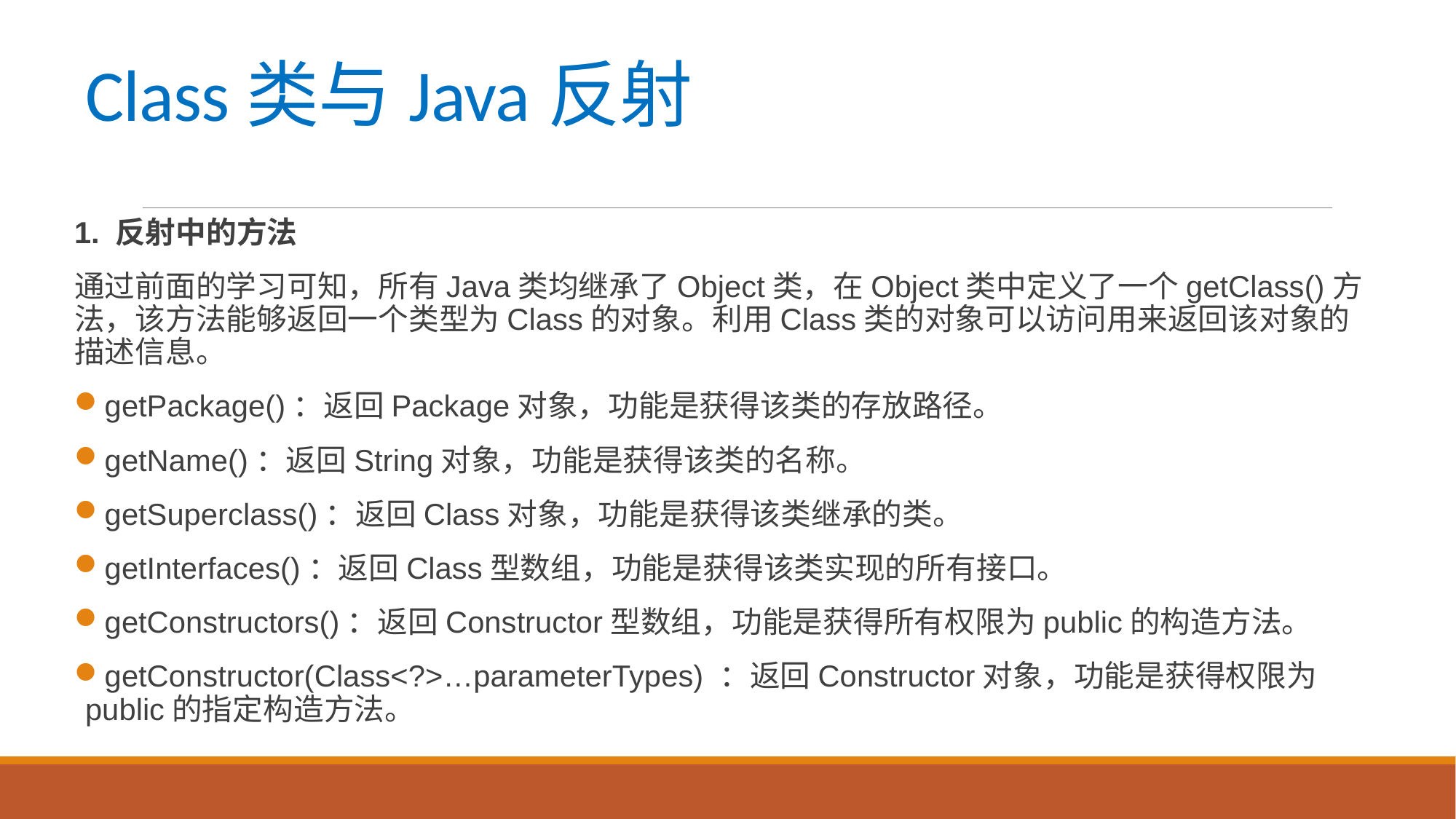

# Class类与Java反射
1. 反射中的方法
通过前面的学习可知，所有Java类均继承了Object类，在Object类中定义了一个getClass()方法，该方法能够返回一个类型为Class的对象。利用Class类的对象可以访问用来返回该对象的描述信息。
getPackage()：返回Package对象，功能是获得该类的存放路径。
getName()：返回String对象，功能是获得该类的名称。
getSuperclass()：返回Class对象，功能是获得该类继承的类。
getInterfaces()：返回Class型数组，功能是获得该类实现的所有接口。
getConstructors()：返回Constructor型数组，功能是获得所有权限为public的构造方法。
getConstructor(Class<?>…parameterTypes) ：返回Constructor对象，功能是获得权限为public的指定构造方法。